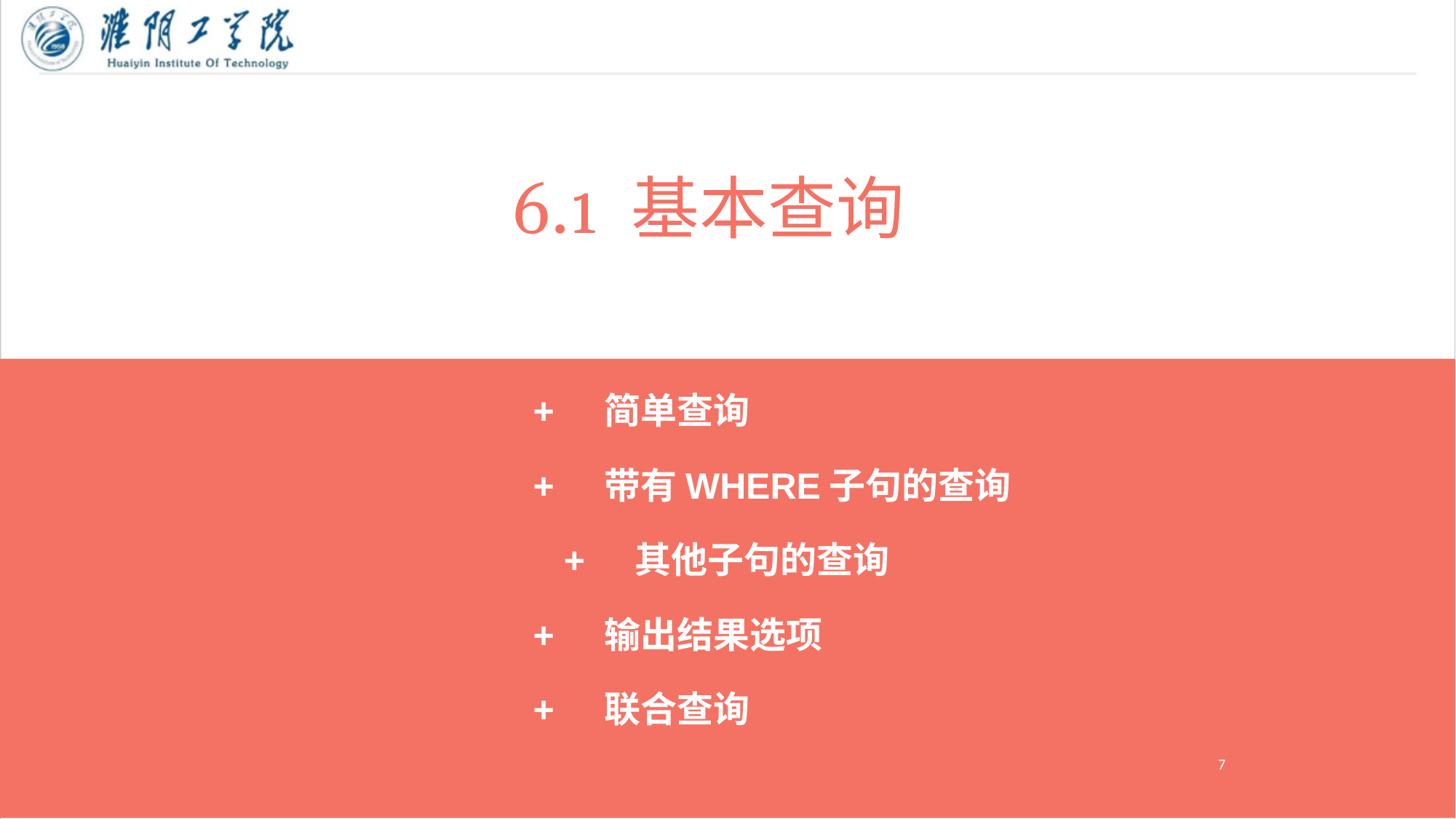

6.1 基本查询
   +    SELECT查询语句的结构
+    简单查询
+    带有WHERE子句的查询
   +    其他子句的查询
+    输出结果选项
+    联合查询

7